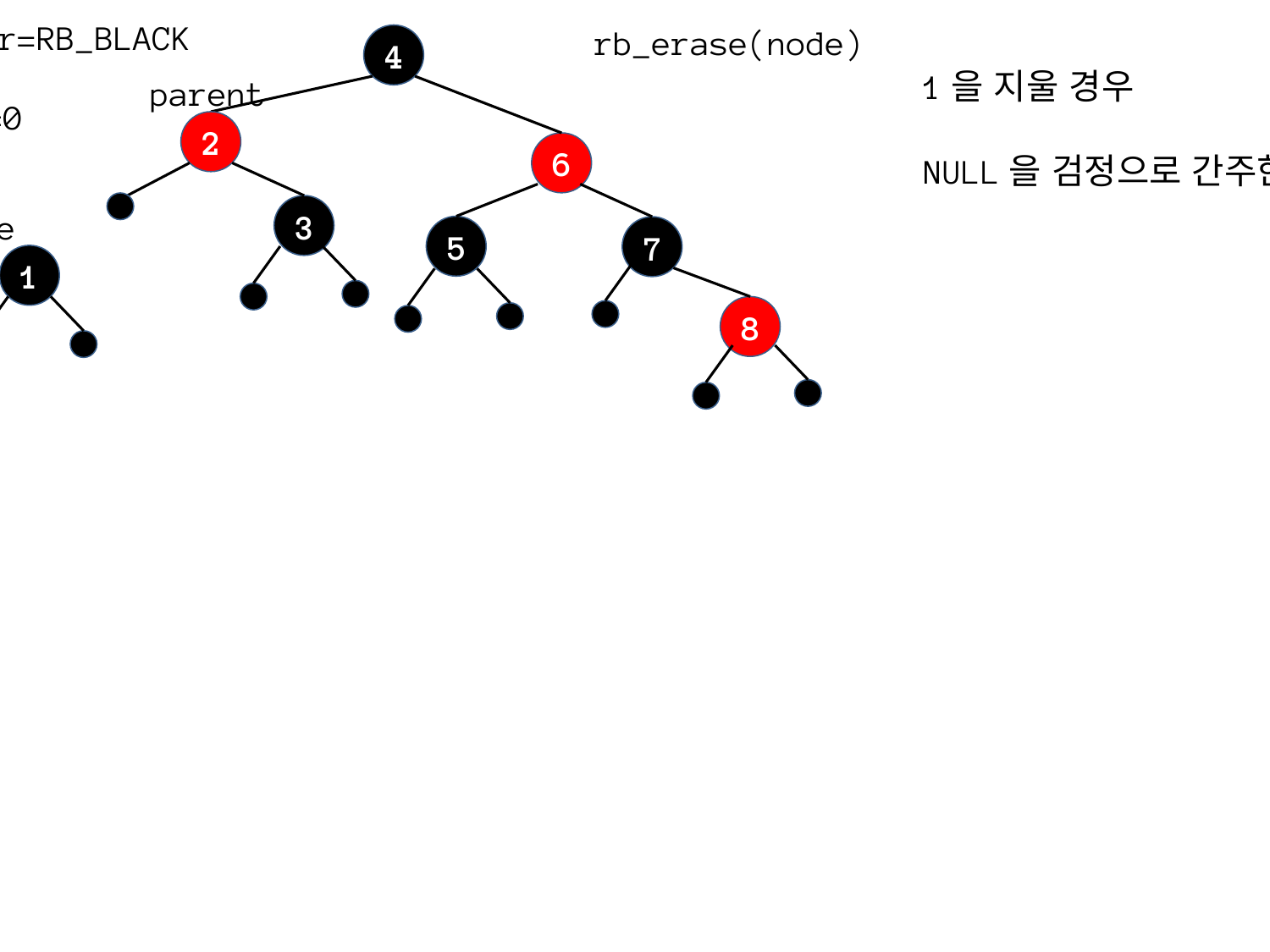

color=RB_BLACK
rb_erase(node)
4
1을 지울 경우

NULL을 검정으로 간주한다.
parent
child=0
2
6

3
node
5
7
1

8